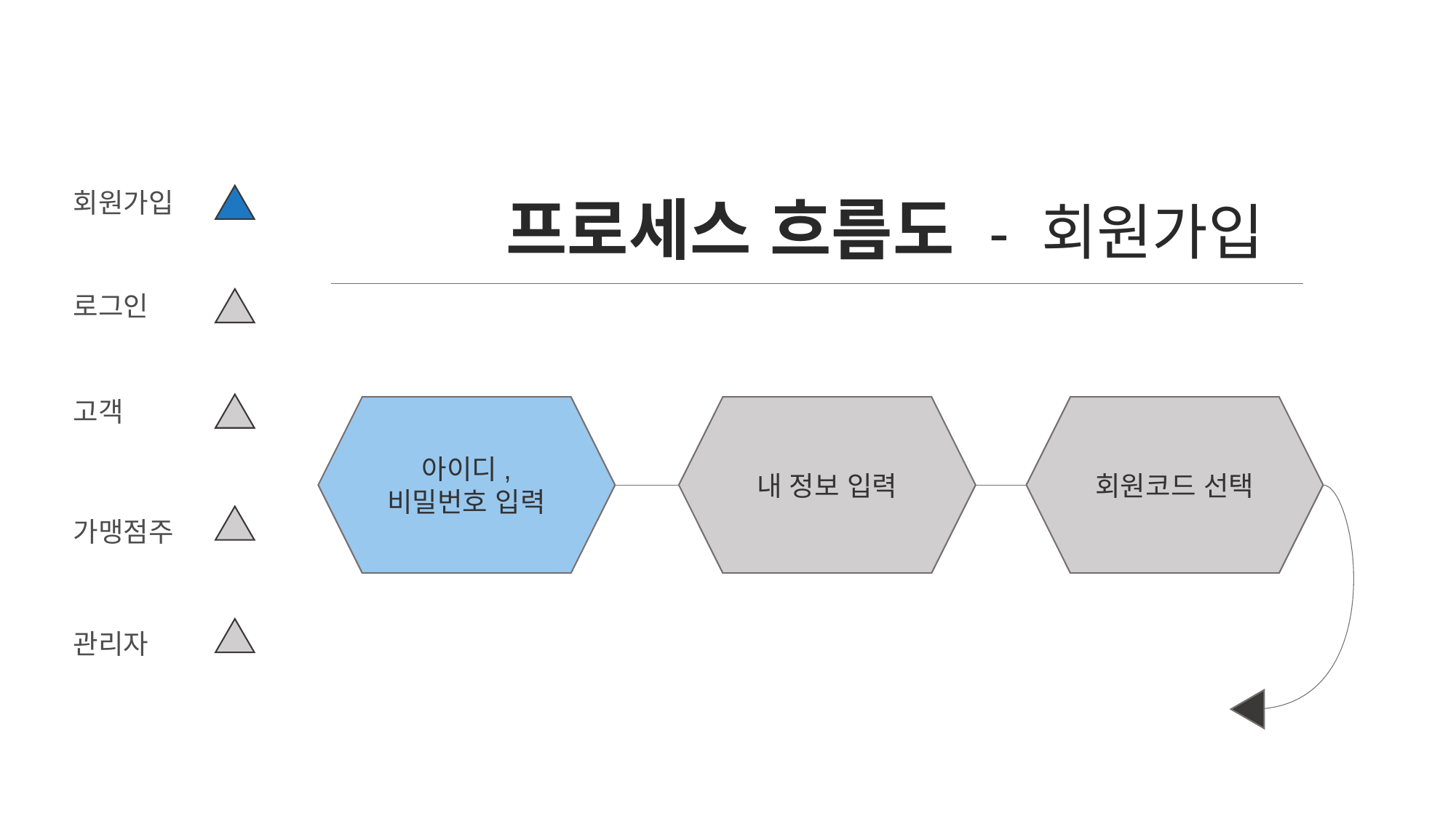

회원가입
프로세스 흐름도 - 회원가입

로그인

고객

아이디,
비밀번호 입력
내 정보 입력
회원코드 선택

가맹점주

관리자